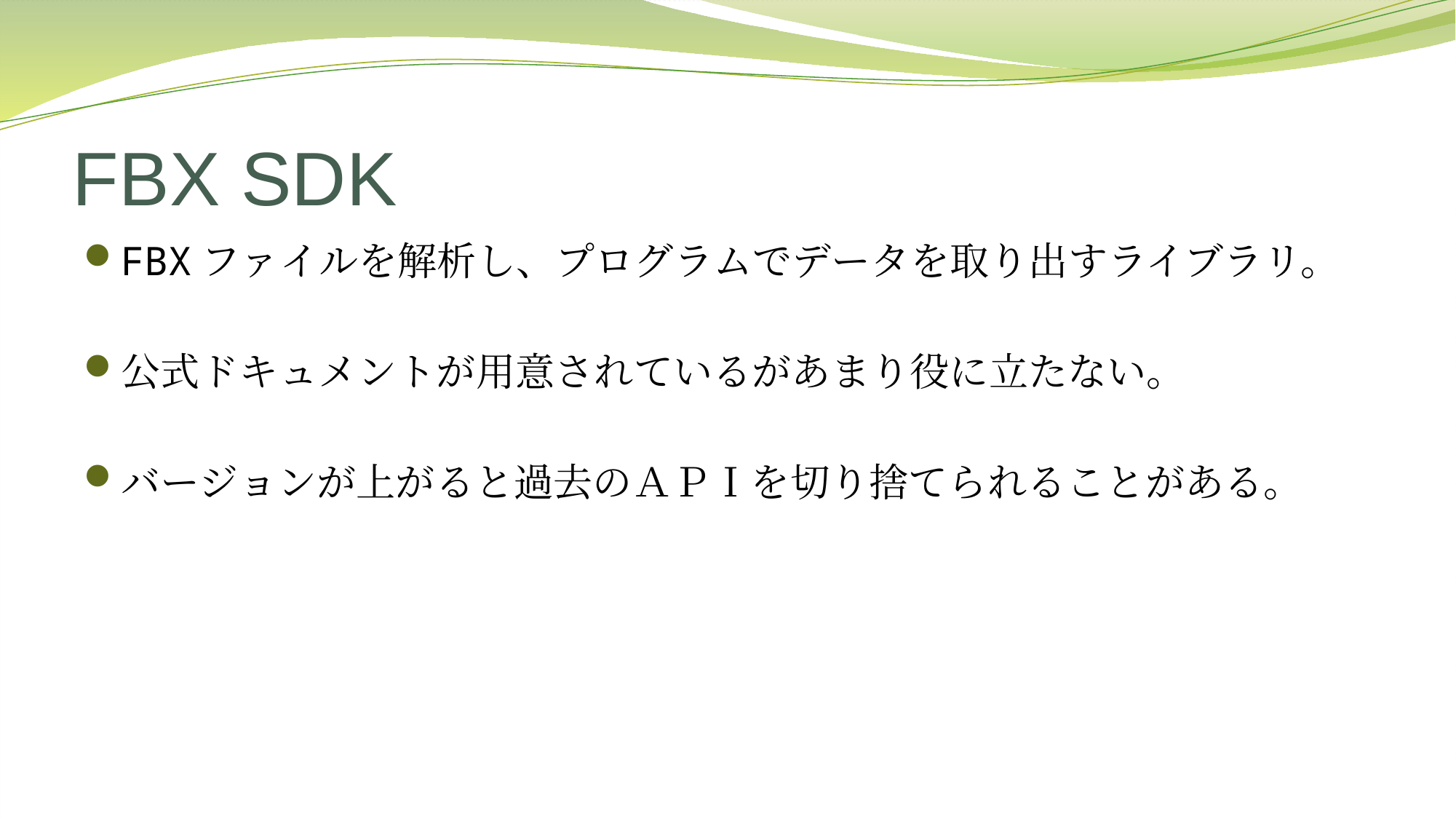

# FBX SDK
FBXファイルを解析し、プログラムでデータを取り出すライブラリ。

公式ドキュメントが用意されているがあまり役に立たない。

バージョンが上がると過去のＡＰＩを切り捨てられることがある。